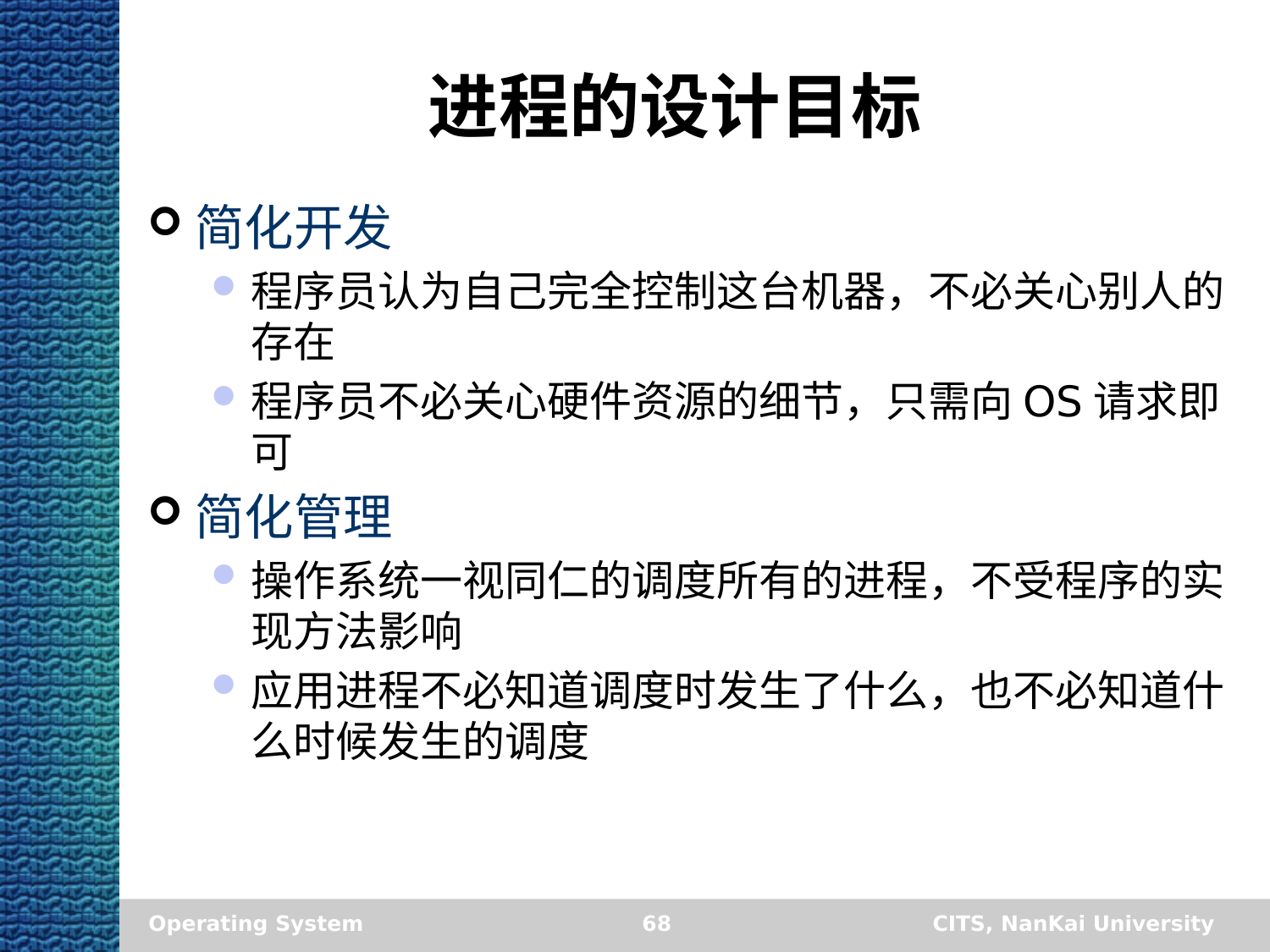

# 进程的设计目标
简化开发
程序员认为自己完全控制这台机器，不必关心别人的存在
程序员不必关心硬件资源的细节，只需向OS请求即可
简化管理
操作系统一视同仁的调度所有的进程，不受程序的实现方法影响
应用进程不必知道调度时发生了什么，也不必知道什么时候发生的调度

Operating System
68
CITS, NanKai University